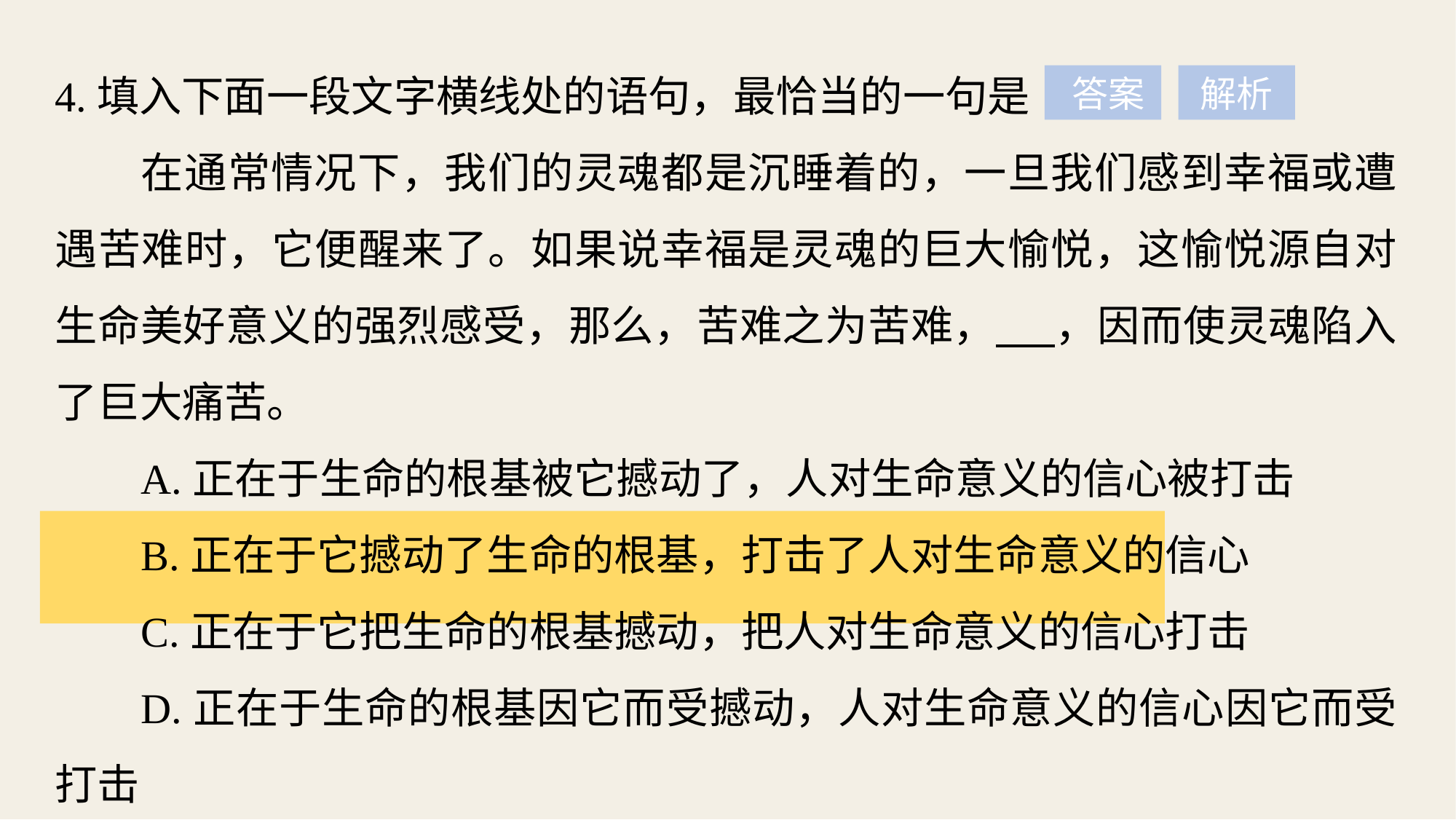

4.填入下面一段文字横线处的语句，最恰当的一句是
在通常情况下，我们的灵魂都是沉睡着的，一旦我们感到幸福或遭遇苦难时，它便醒来了。如果说幸福是灵魂的巨大愉悦，这愉悦源自对生命美好意义的强烈感受，那么，苦难之为苦难，      ，因而使灵魂陷入了巨大痛苦。
A.正在于生命的根基被它撼动了，人对生命意义的信心被打击
B.正在于它撼动了生命的根基，打击了人对生命意义的信心
C.正在于它把生命的根基撼动，把人对生命意义的信心打击
D.正在于生命的根基因它而受撼动，人对生命意义的信心因它而受打击
 答案
解析